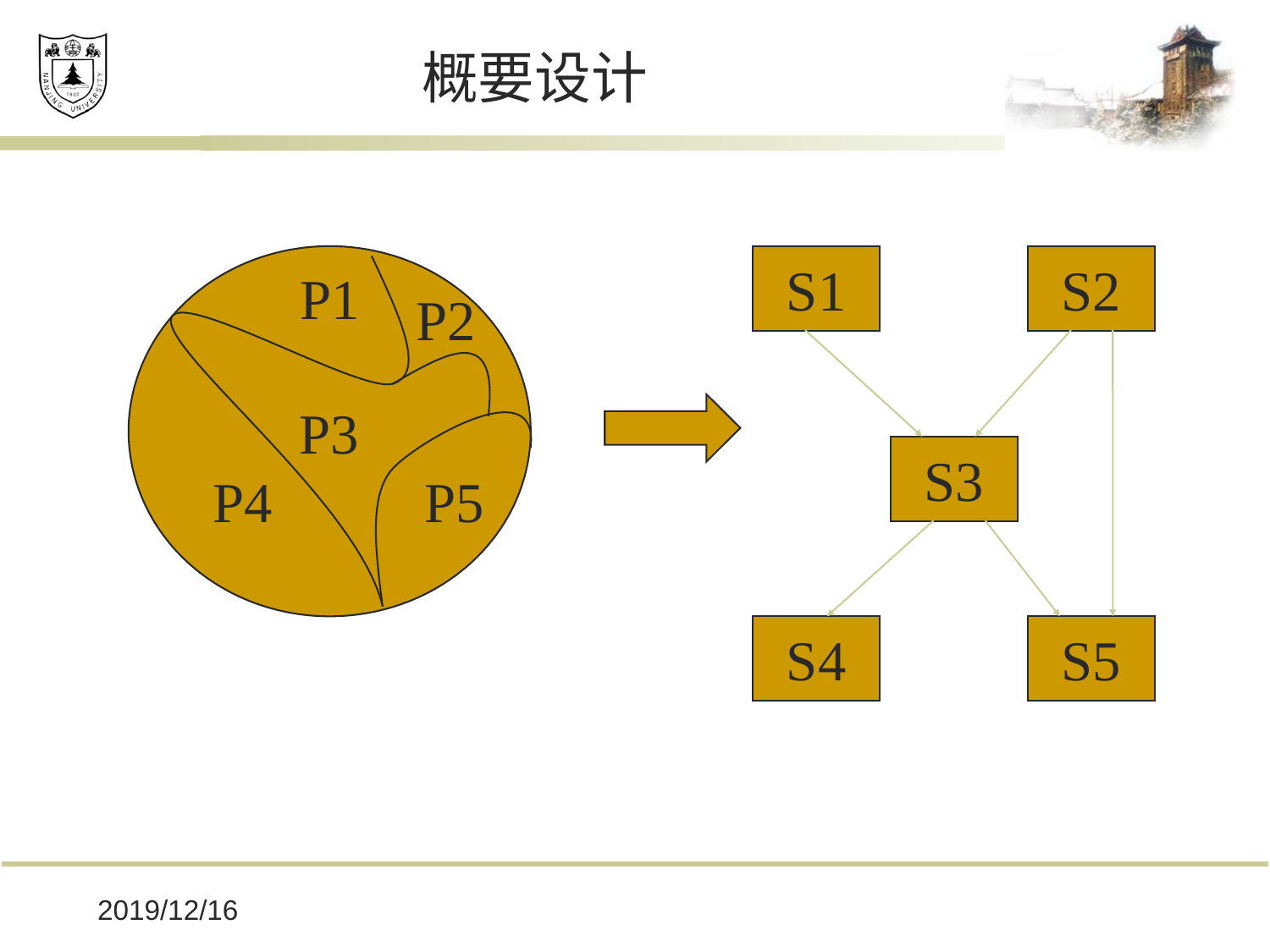

# 概要设计
P3
S1
S2

P1
P2

S3
P4
P5

S4
S5
2019/12/16